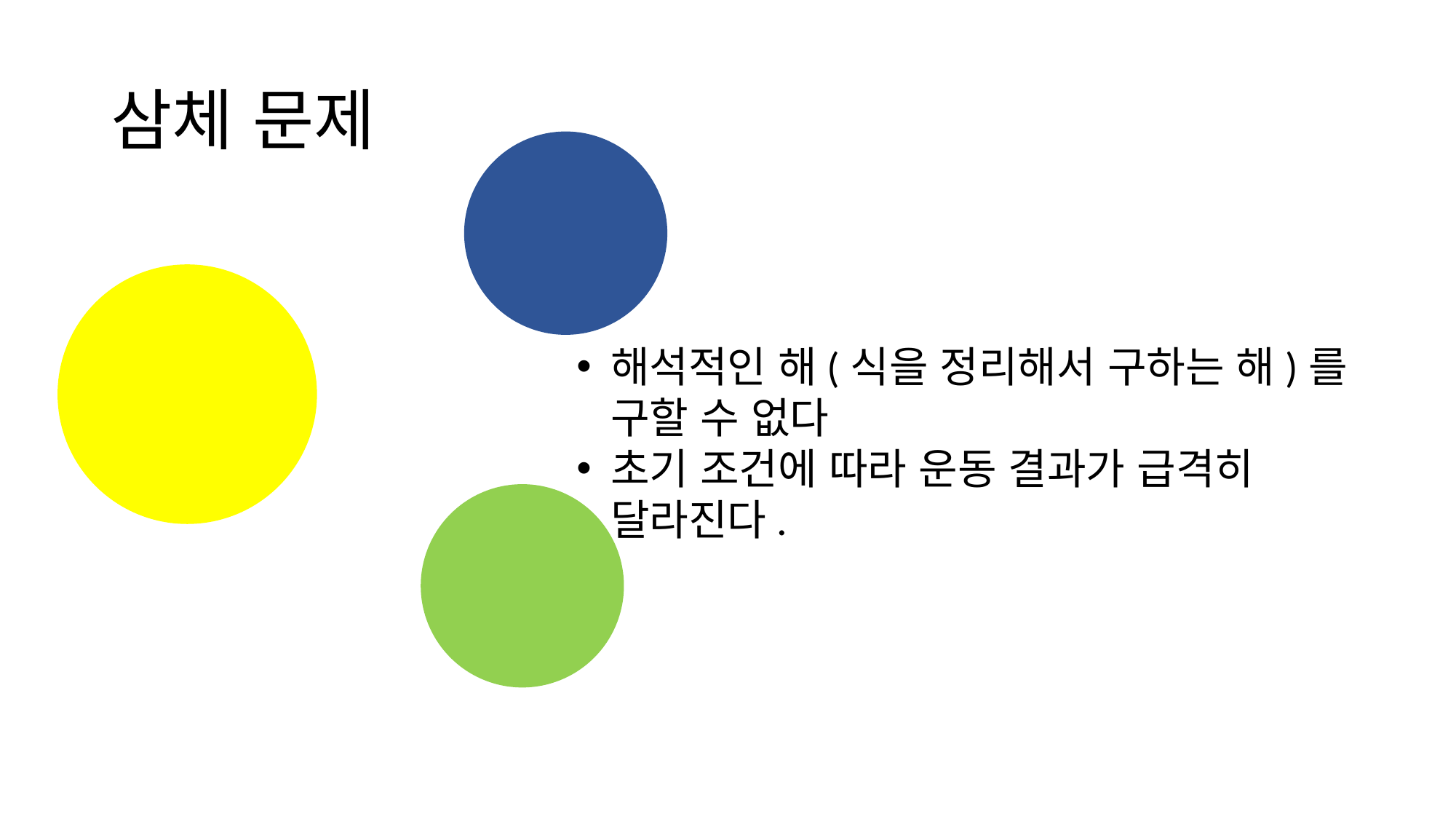

# 삼체 문제

해석적인 해(식을 정리해서 구하는 해)를 구할 수 없다
초기 조건에 따라 운동 결과가 급격히 달라진다.